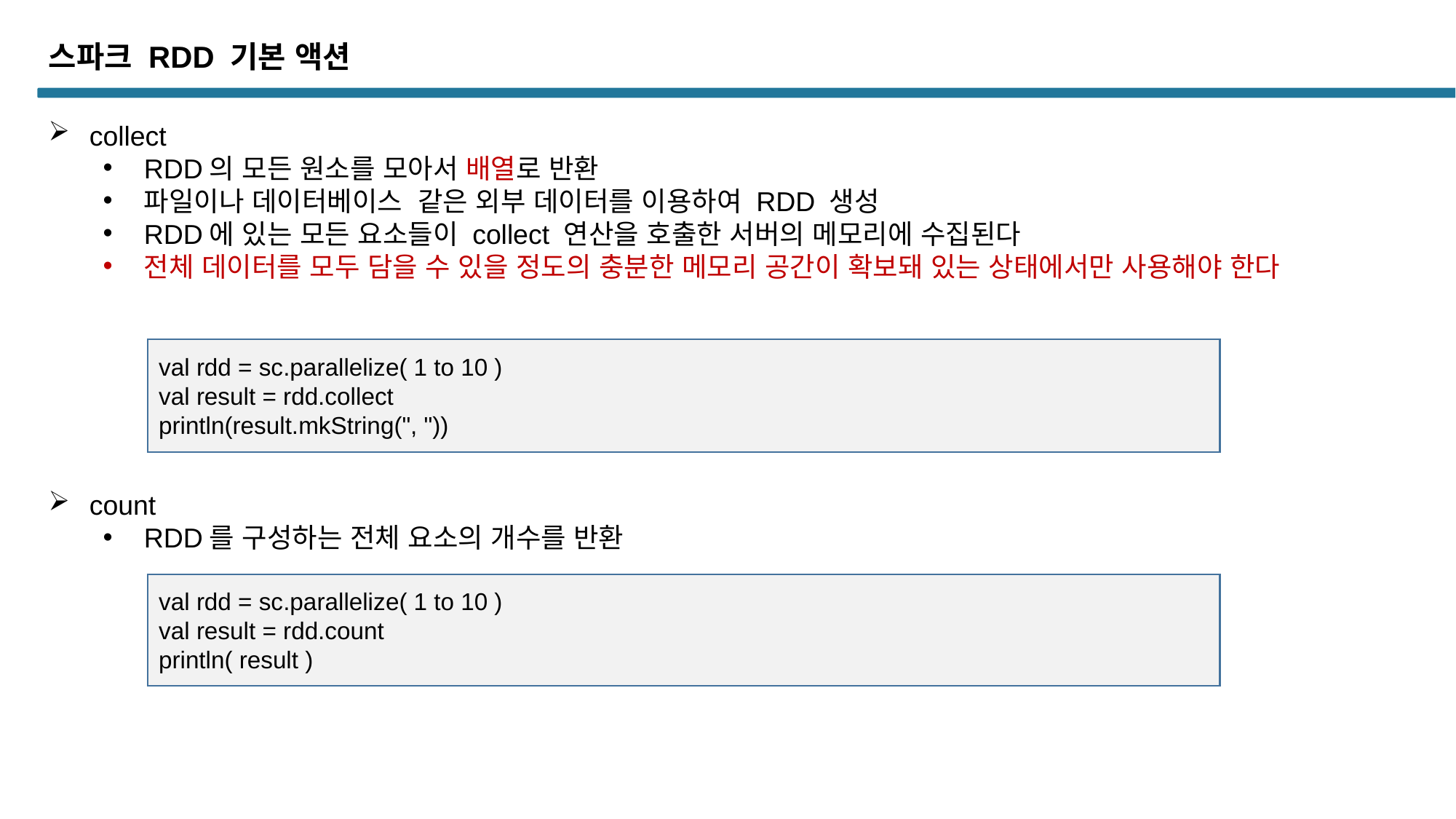

스파크 RDD 기본 액션
collect
RDD의 모든 원소를 모아서 배열로 반환
파일이나 데이터베이스  같은 외부 데이터를 이용하여 RDD 생성
RDD에 있는 모든 요소들이 collect 연산을 호출한 서버의 메모리에 수집된다
전체 데이터를 모두 담을 수 있을 정도의 충분한 메모리 공간이 확보돼 있는 상태에서만 사용해야 한다

val rdd = sc.parallelize( 1 to 10 )
val result = rdd.collect
println(result.mkString(", "))
count
RDD를 구성하는 전체 요소의 개수를 반환
val rdd = sc.parallelize( 1 to 10 )
val result = rdd.count
println( result )